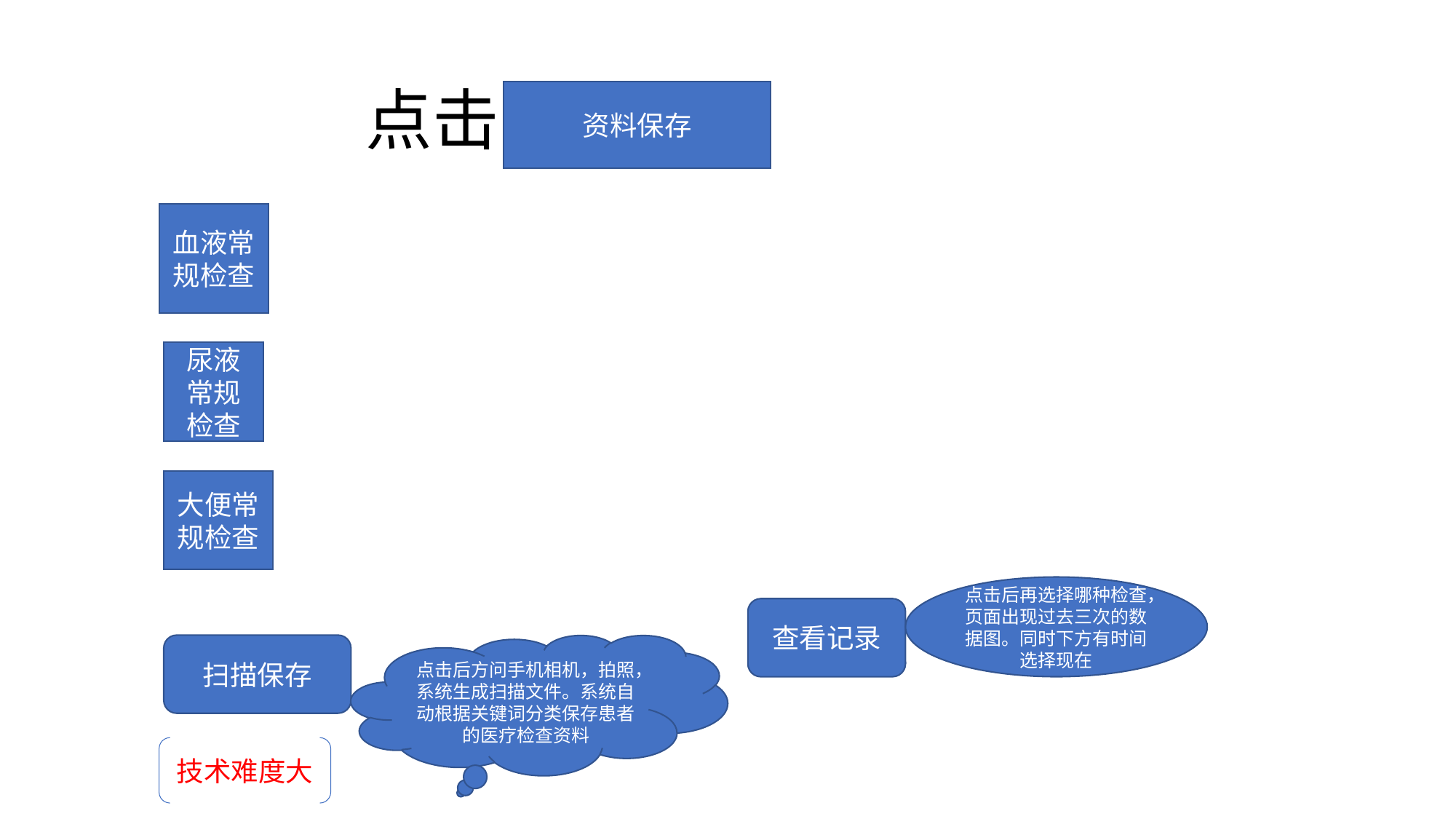

# 点击
资料保存
血液常规检查

尿液常规检查
大便常规检查
点击后再选择哪种检查，页面出现过去三次的数据图。同时下方有时间选择现在
查看记录
扫描保存
点击后方问手机相机，拍照，系统生成扫描文件。系统自动根据关键词分类保存患者的医疗检查资料
技术难度大